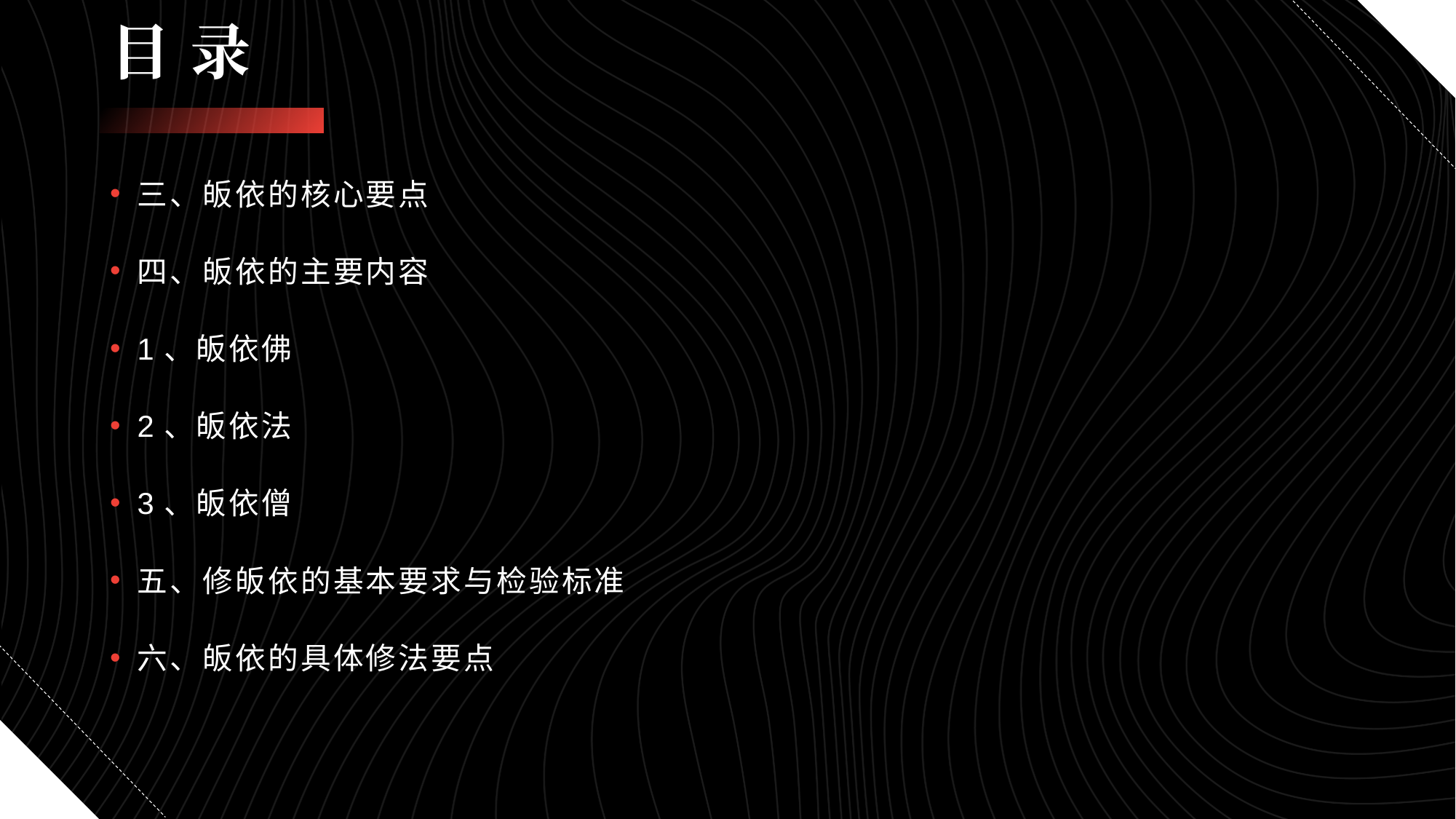

# 目 录
三、皈依的核心要点
四、皈依的主要内容
1、皈依佛
2、皈依法
3、皈依僧
五、修皈依的基本要求与检验标准
六、皈依的具体修法要点